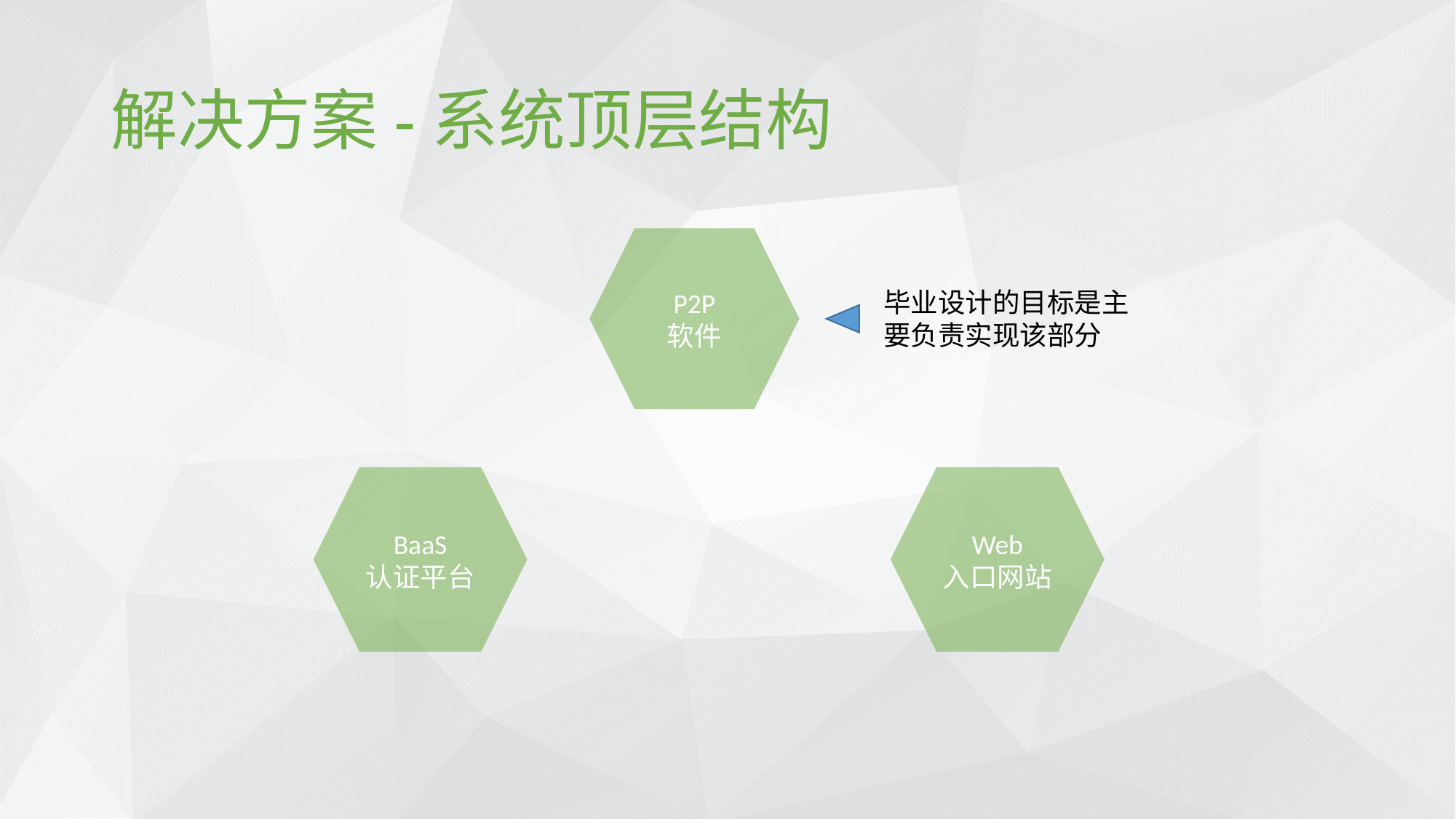

# 解决方案-系统顶层结构
P2P
软件
毕业设计的目标是主要负责实现该部分

BaaS
认证平台
Web
入口网站